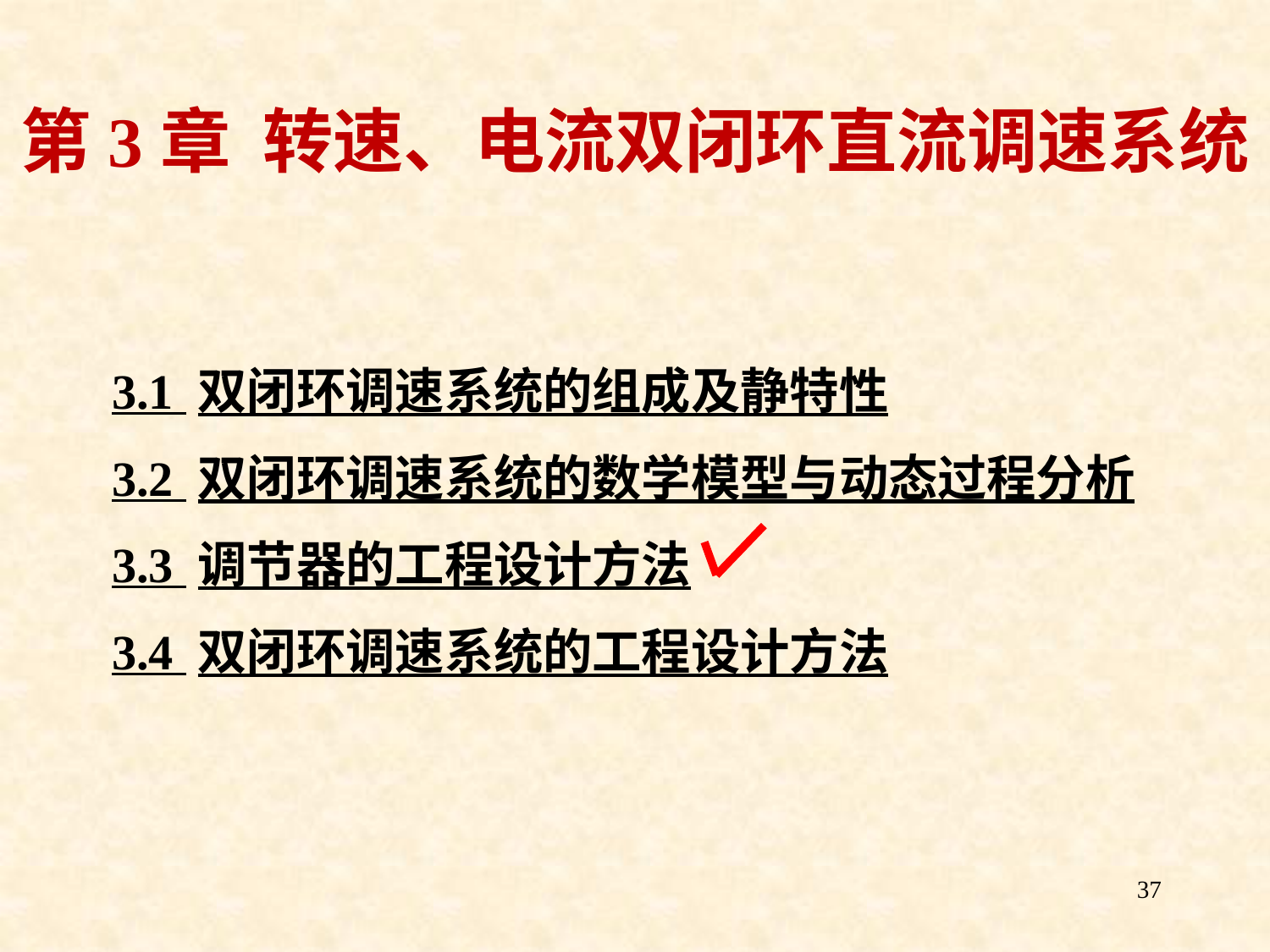

第3章  转速、电流双闭环直流调速系统
3.1 双闭环调速系统的组成及静特性
3.2 双闭环调速系统的数学模型与动态过程分析
3.3 调节器的工程设计方法
3.4 双闭环调速系统的工程设计方法

37